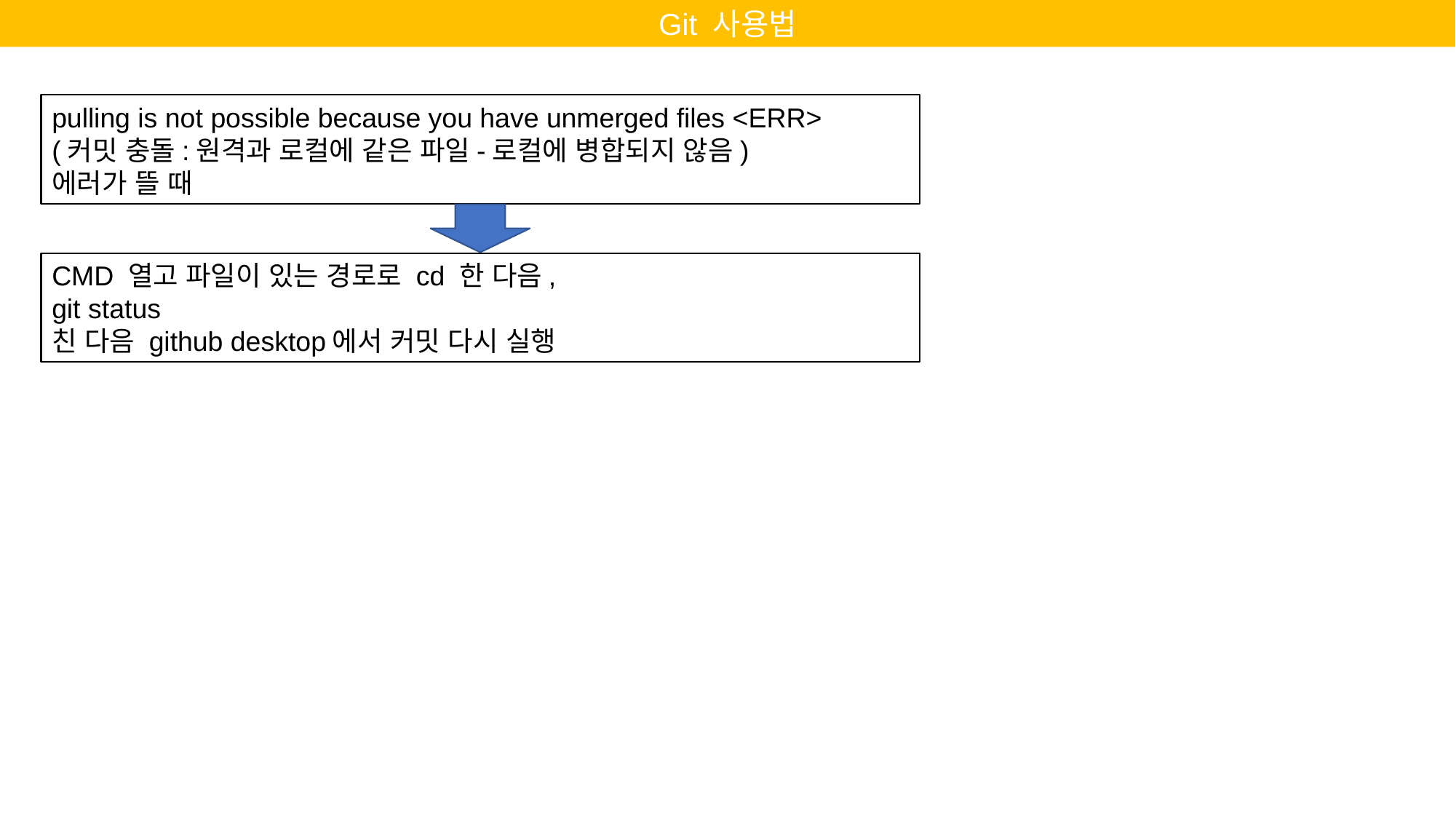

Git 사용법
pulling is not possible because you have unmerged files <ERR>
(커밋 충돌:원격과 로컬에 같은 파일-로컬에 병합되지 않음)
에러가 뜰 때

CMD 열고 파일이 있는 경로로 cd 한 다음,
git status
친 다음 github desktop에서 커밋 다시 실행